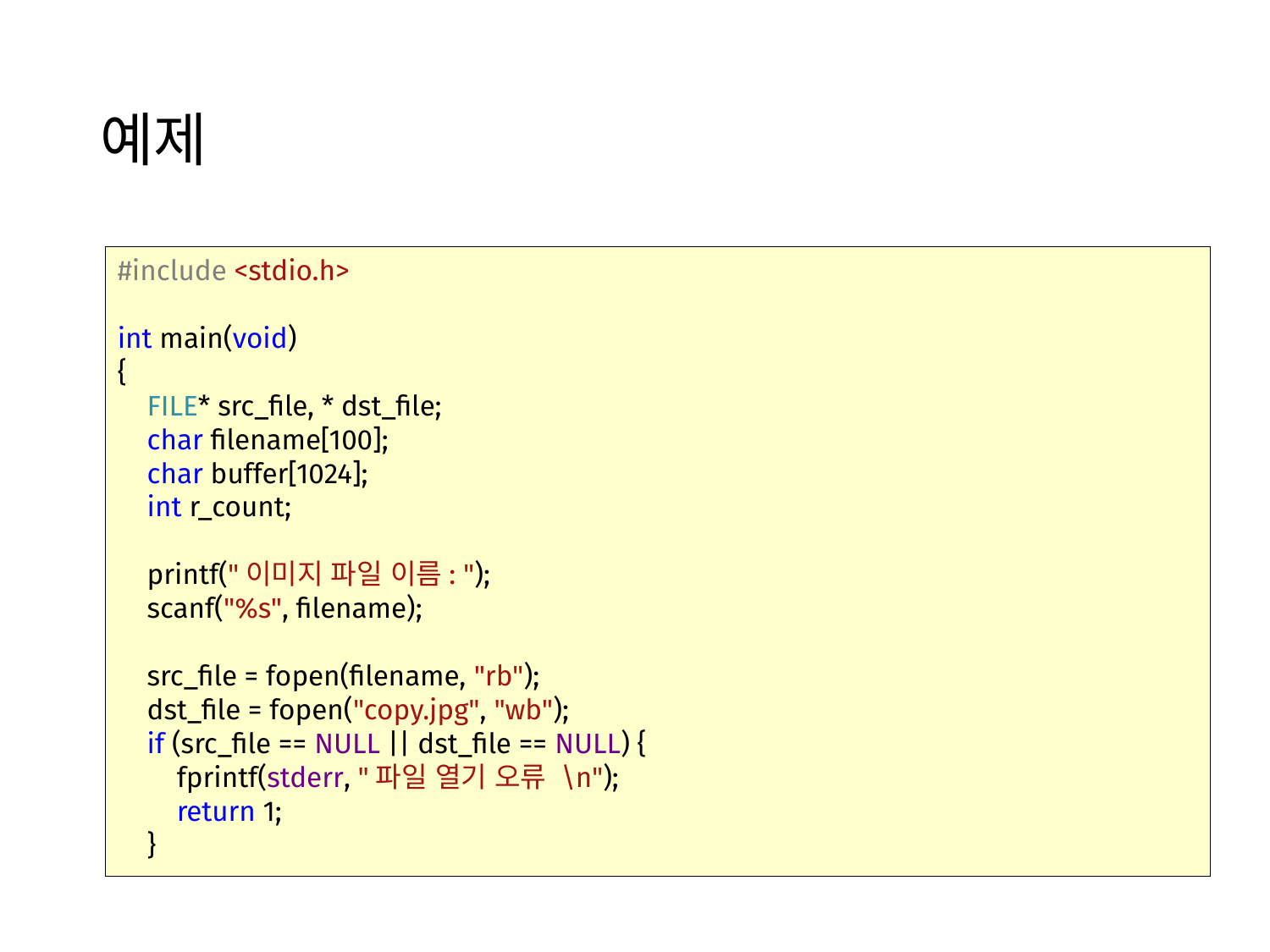

# 예제
#include <stdio.h>

int main(void)
{
    FILE* src_file, * dst_file;
    char filename[100];
    char buffer[1024];
    int r_count;

    printf("이미지 파일 이름: ");
    scanf("%s", filename);

    src_file = fopen(filename, "rb");
    dst_file = fopen("copy.jpg", "wb");
    if (src_file == NULL || dst_file == NULL) {
        fprintf(stderr, "파일 열기 오류 \n");
        return 1;
    }